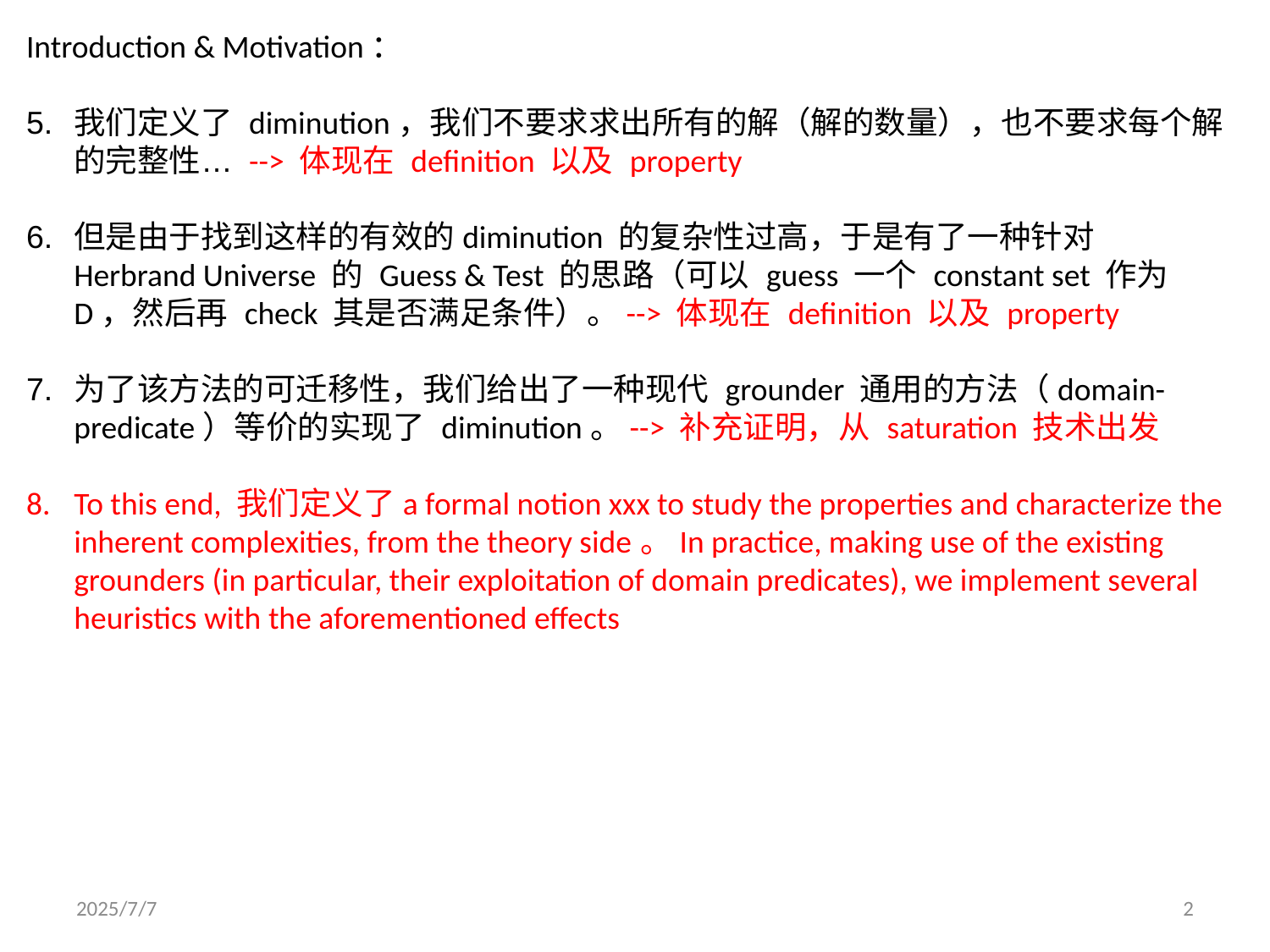

Introduction & Motivation：

我们定义了 diminution，我们不要求求出所有的解（解的数量），也不要求每个解的完整性… --> 体现在 definition 以及 property

但是由于找到这样的有效的diminution 的复杂性过高，于是有了一种针对 Herbrand Universe 的 Guess & Test 的思路（可以 guess 一个 constant set 作为 D，然后再 check 其是否满足条件）。--> 体现在 definition 以及 property

为了该方法的可迁移性，我们给出了一种现代 grounder 通用的方法（domain-predicate）等价的实现了 diminution。--> 补充证明，从 saturation 技术出发

To this end, 我们定义了a formal notion xxx to study the properties and characterize the inherent complexities, from the theory side。In practice, making use of the existing grounders (in particular, their exploitation of domain predicates), we implement several heuristics with the aforementioned effects
2025/7/7

2